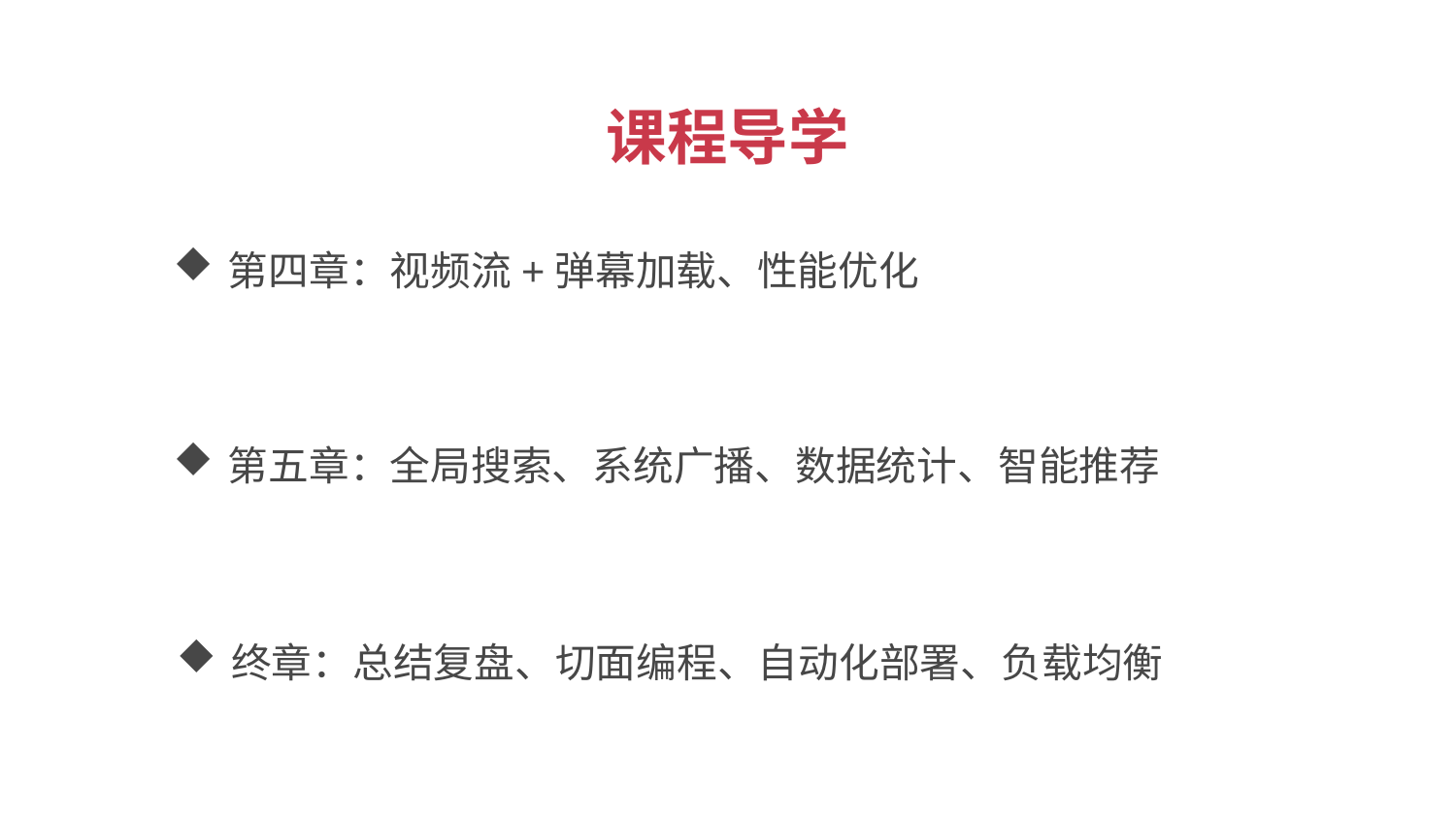

课程导学
第四章：视频流+弹幕加载、性能优化
第五章：全局搜索、系统广播、数据统计、智能推荐
终章：总结复盘、切面编程、自动化部署、负载均衡